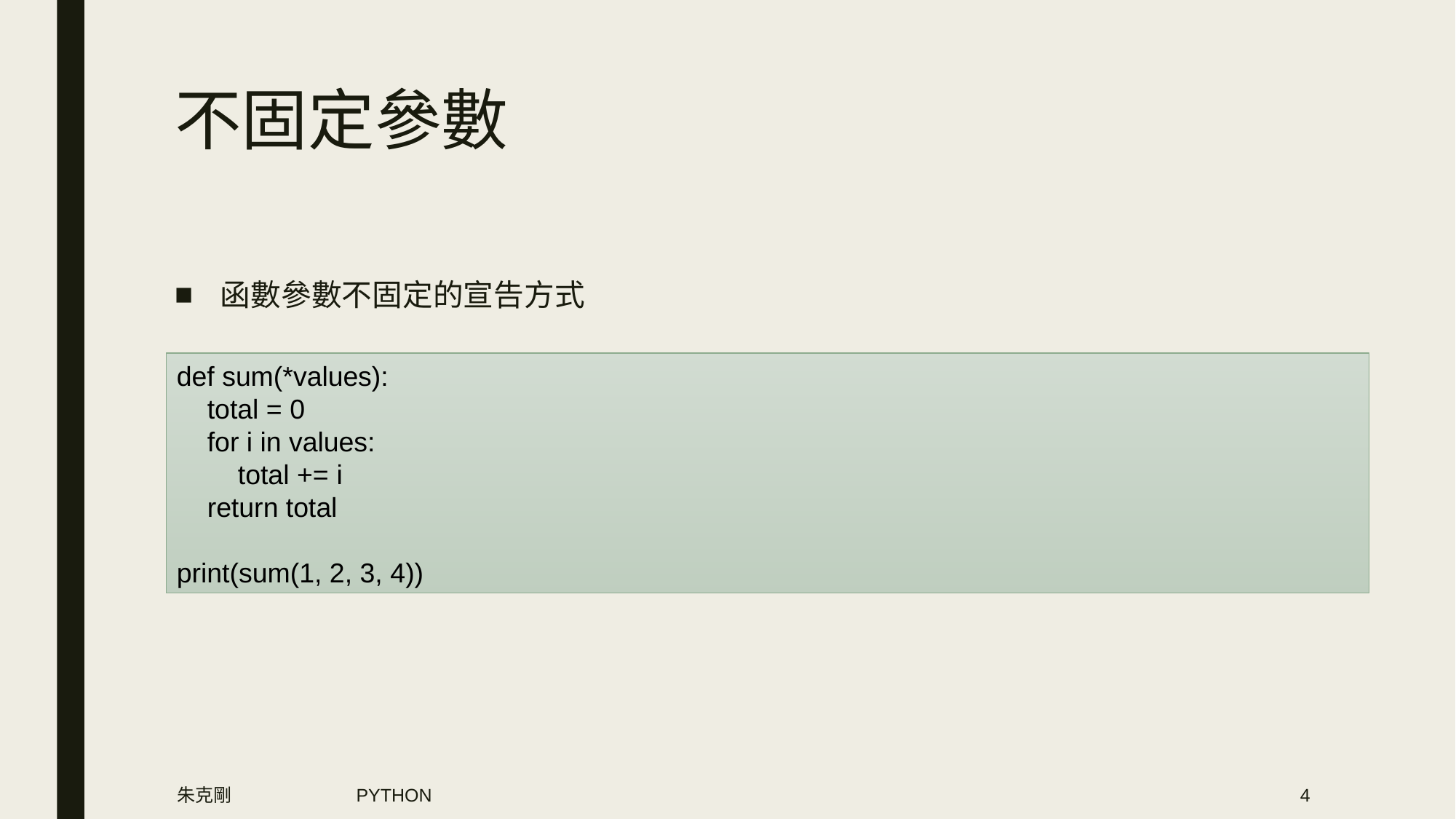

# 不固定參數
函數參數不固定的宣告方式

def sum(*values):
    total = 0
    for i in values:
        total += i
    return total

print(sum(1, 2, 3, 4))
朱克剛
PYTHON
4